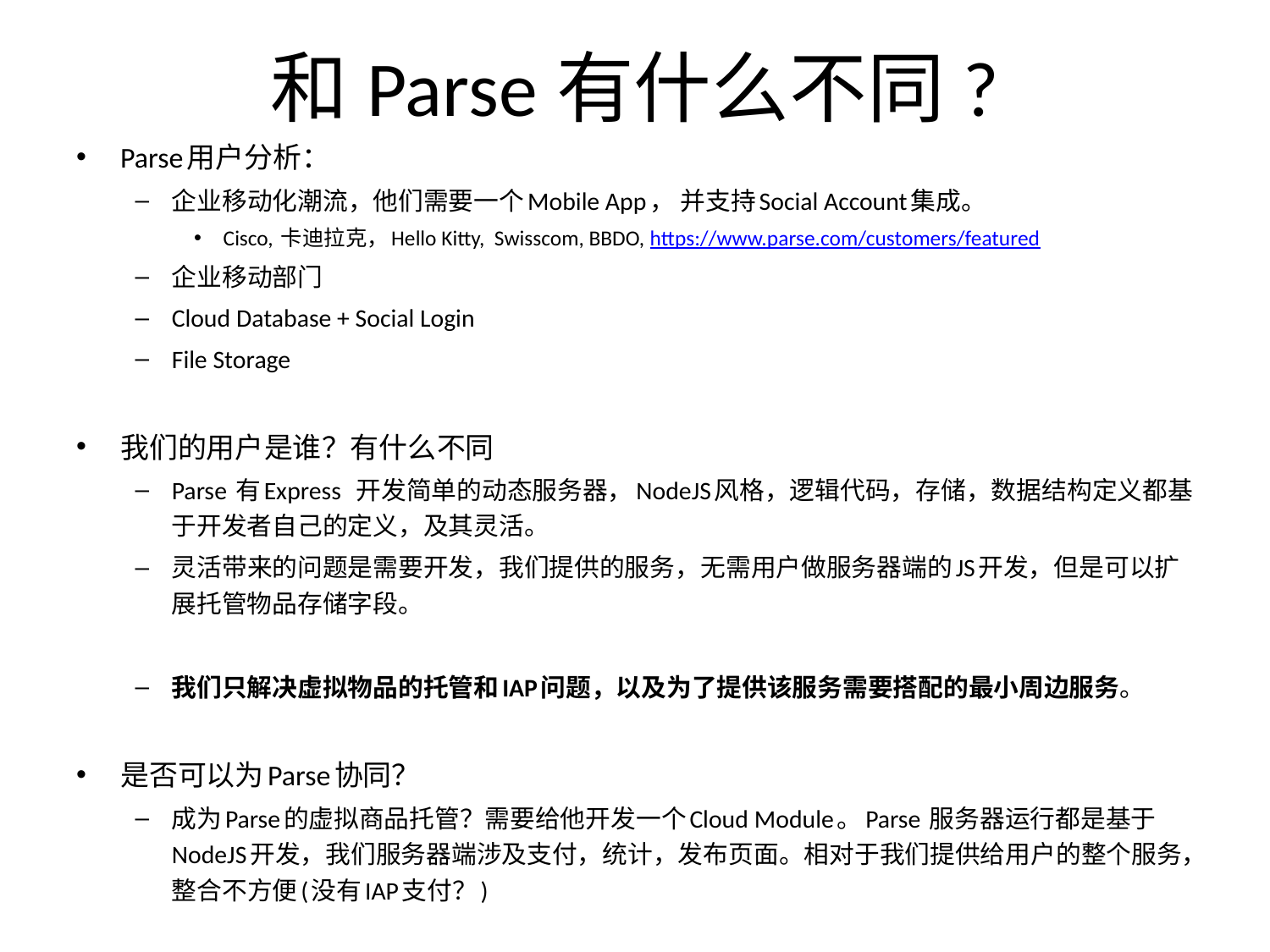

# 和Parse有什么不同?
Parse用户分析：
企业移动化潮流，他们需要一个Mobile App， 并支持Social Account集成。
Cisco, 卡迪拉克，Hello Kitty,  Swisscom, BBDO, https://www.parse.com/customers/featured
企业移动部门
Cloud Database + Social Login
File Storage

我们的用户是谁？有什么不同
Parse 有Express  开发简单的动态服务器，NodeJS风格，逻辑代码，存储，数据结构定义都基于开发者自己的定义，及其灵活。
灵活带来的问题是需要开发，我们提供的服务，无需用户做服务器端的JS开发，但是可以扩展托管物品存储字段。

我们只解决虚拟物品的托管和IAP问题，以及为了提供该服务需要搭配的最小周边服务。

是否可以为Parse协同？
成为Parse的虚拟商品托管？需要给他开发一个Cloud Module。Parse 服务器运行都是基于NodeJS开发，我们服务器端涉及支付，统计，发布页面。相对于我们提供给用户的整个服务，整合不方便(没有IAP支付？)